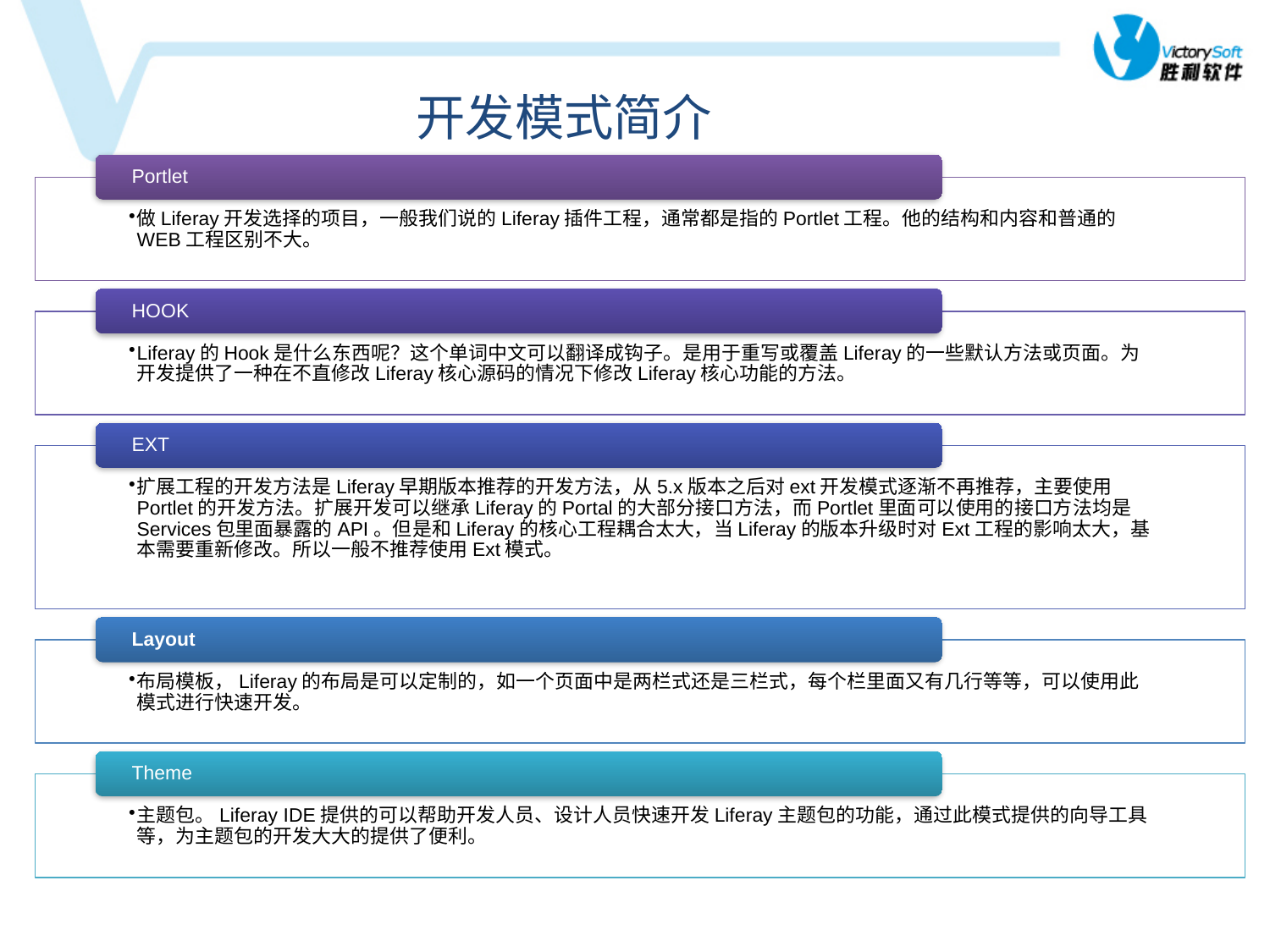

开发模式简介
做Liferay开发选择的项目，一般我们说的Liferay插件工程，通常都是指的Portlet工程。他的结构和内容和普通的WEB工程区别不大。
Portlet
Liferay的Hook是什么东西呢？这个单词中文可以翻译成钩子。是用于重写或覆盖Liferay的一些默认方法或页面。为开发提供了一种在不直修改Liferay核心源码的情况下修改Liferay核心功能的方法。
HOOK
扩展工程的开发方法是Liferay早期版本推荐的开发方法，从5.x版本之后对ext开发模式逐渐不再推荐，主要使用Portlet的开发方法。扩展开发可以继承Liferay的Portal的大部分接口方法，而Portlet里面可以使用的接口方法均是Services包里面暴露的API。但是和Liferay的核心工程耦合太大，当Liferay的版本升级时对Ext工程的影响太大，基本需要重新修改。所以一般不推荐使用Ext模式。
EXT
布局模板，Liferay的布局是可以定制的，如一个页面中是两栏式还是三栏式，每个栏里面又有几行等等，可以使用此模式进行快速开发。
Layout
主题包。Liferay IDE提供的可以帮助开发人员、设计人员快速开发Liferay主题包的功能，通过此模式提供的向导工具等，为主题包的开发大大的提供了便利。
Theme